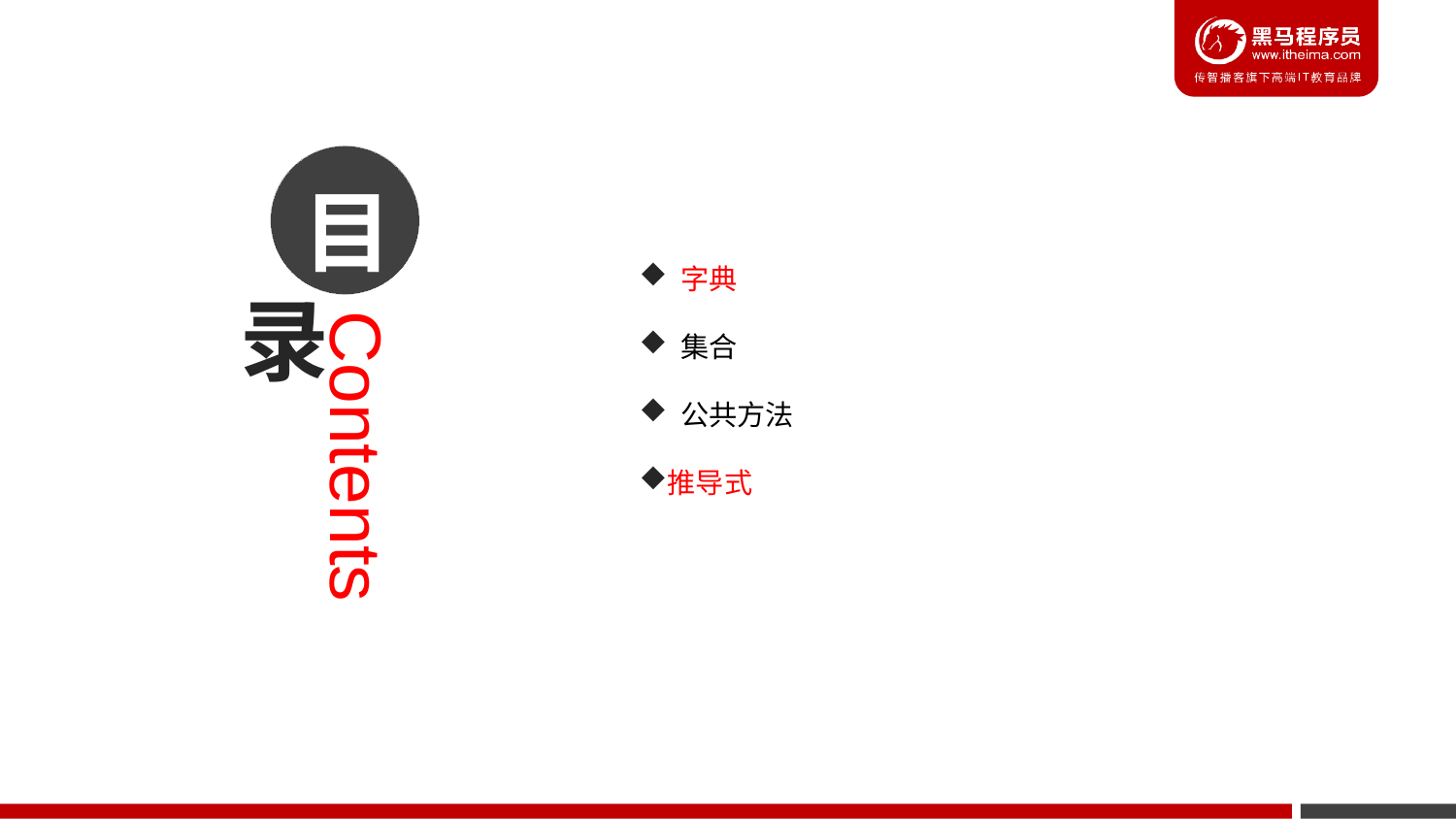

目
 字典
 集合
 公共方法
推导式
录
Contents